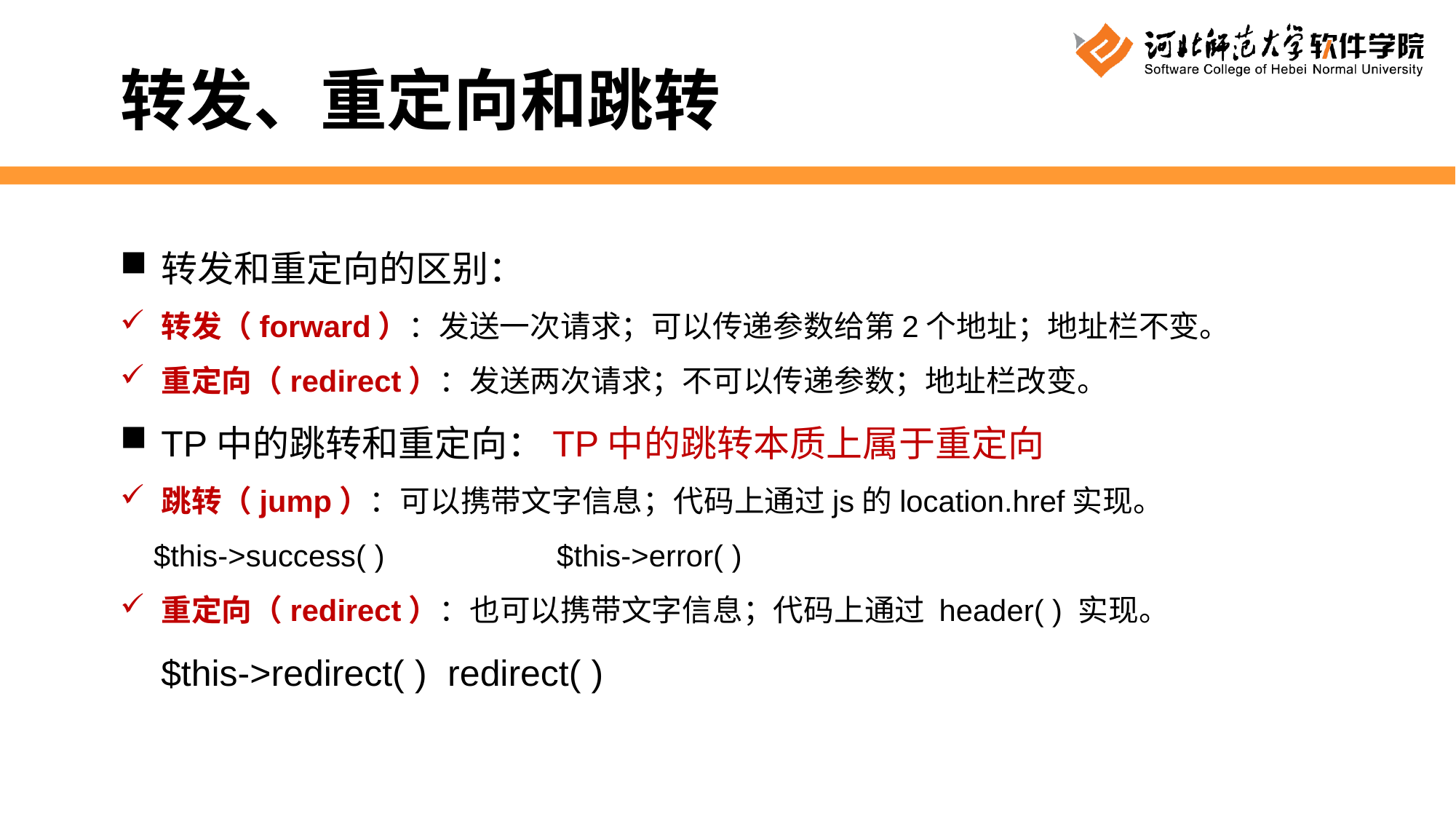

转发、重定向和跳转
转发和重定向的区别：
转发（forward）：发送一次请求；可以传递参数给第2个地址；地址栏不变。
重定向（redirect）：发送两次请求；不可以传递参数；地址栏改变。
TP中的跳转和重定向：TP中的跳转本质上属于重定向
跳转（jump）：可以携带文字信息；代码上通过js的location.href实现。
    $this->success( )		$this->error( )
重定向（redirect）：也可以携带文字信息；代码上通过 header( ) 实现。
    $this->redirect( )	redirect( )